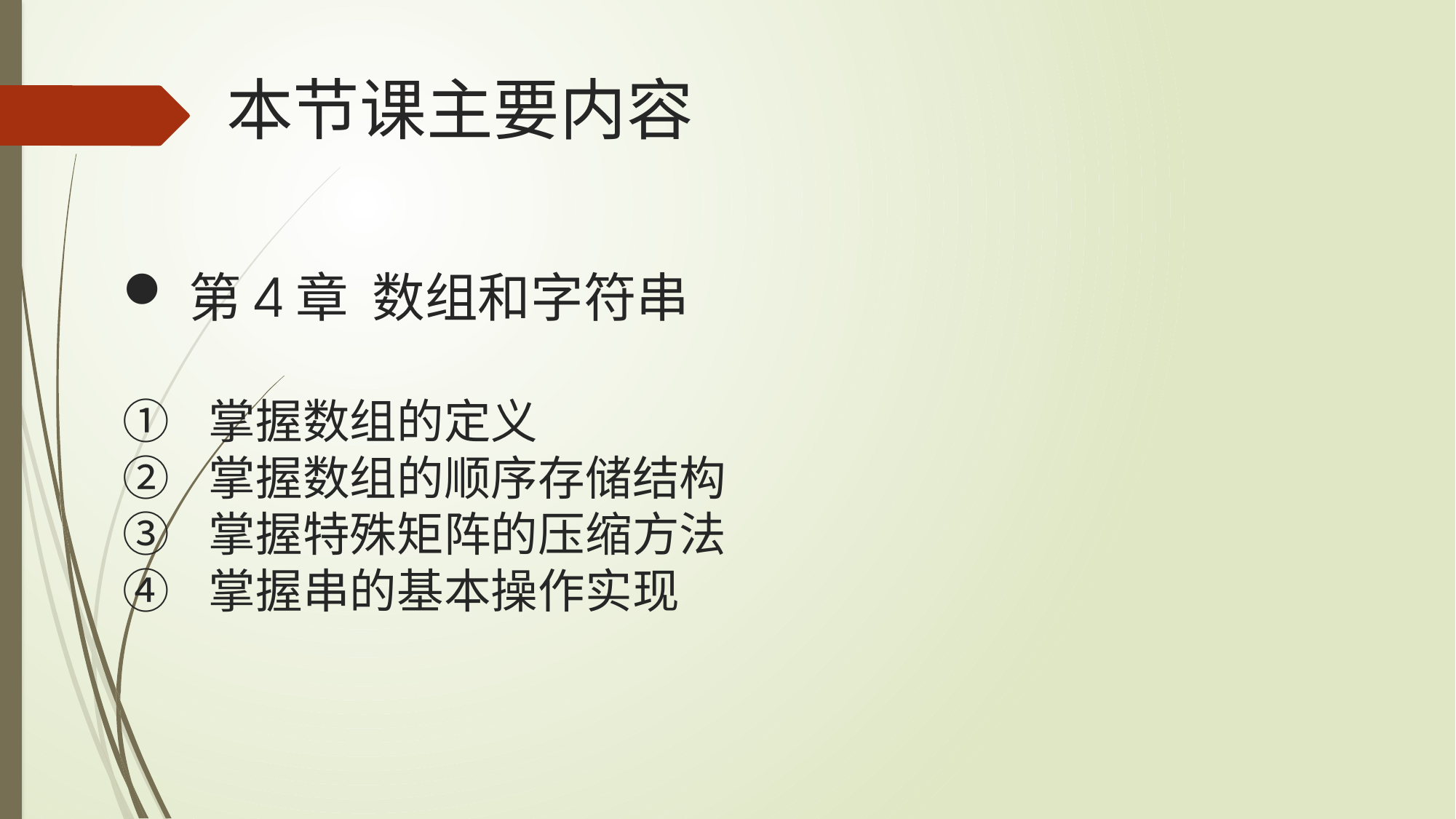

# 本节课主要内容
第4章  数组和字符串

掌握数组的定义
掌握数组的顺序存储结构
掌握特殊矩阵的压缩方法
掌握串的基本操作实现